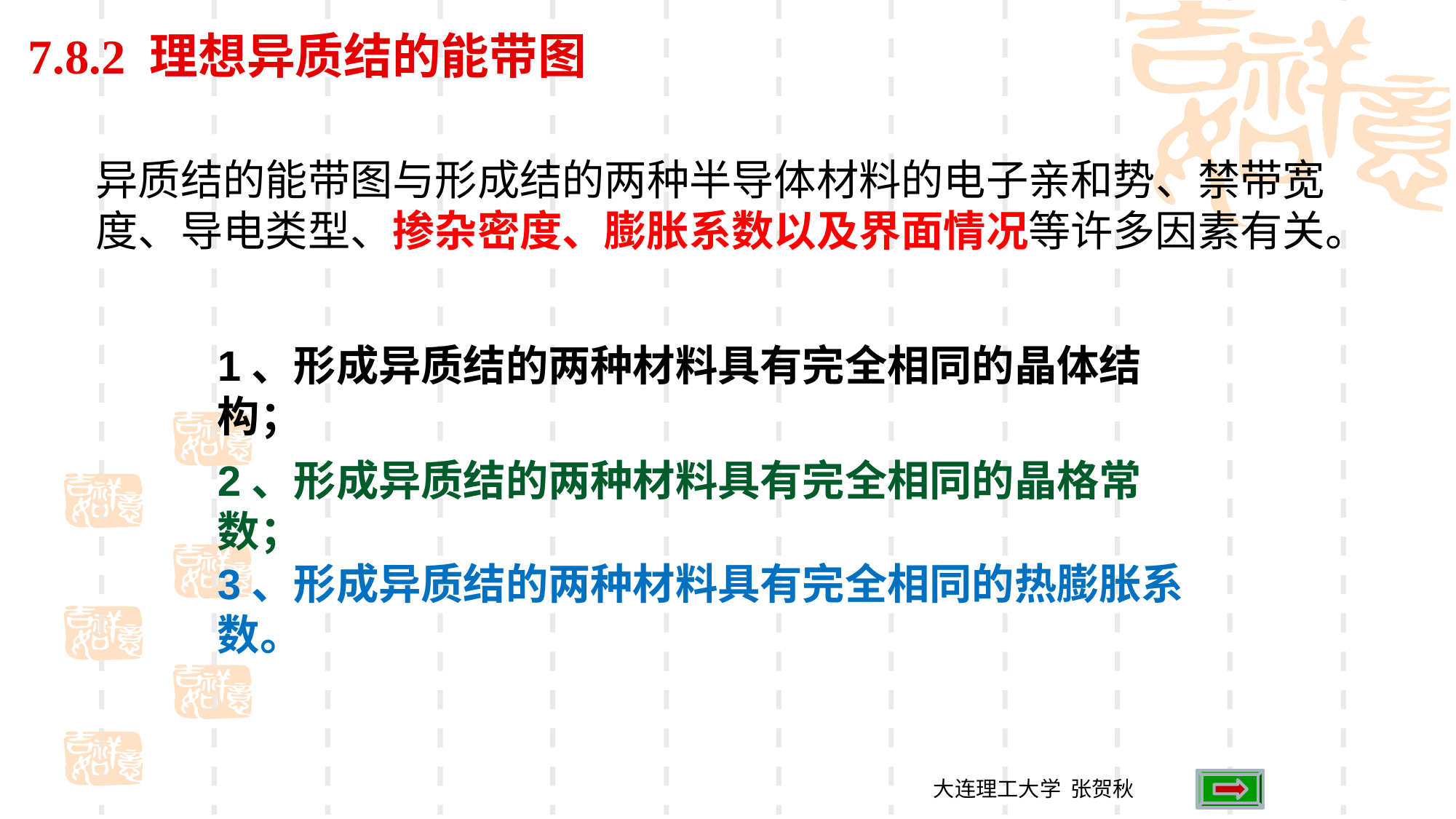

7.8.2 理想异质结的能带图
异质结的能带图与形成结的两种半导体材料的电子亲和势、禁带宽度、导电类型、掺杂密度、膨胀系数以及界面情况等许多因素有关。
1、形成异质结的两种材料具有完全相同的晶体结构；
2、形成异质结的两种材料具有完全相同的晶格常数；
3、形成异质结的两种材料具有完全相同的热膨胀系数。

大连理工大学  张贺秋